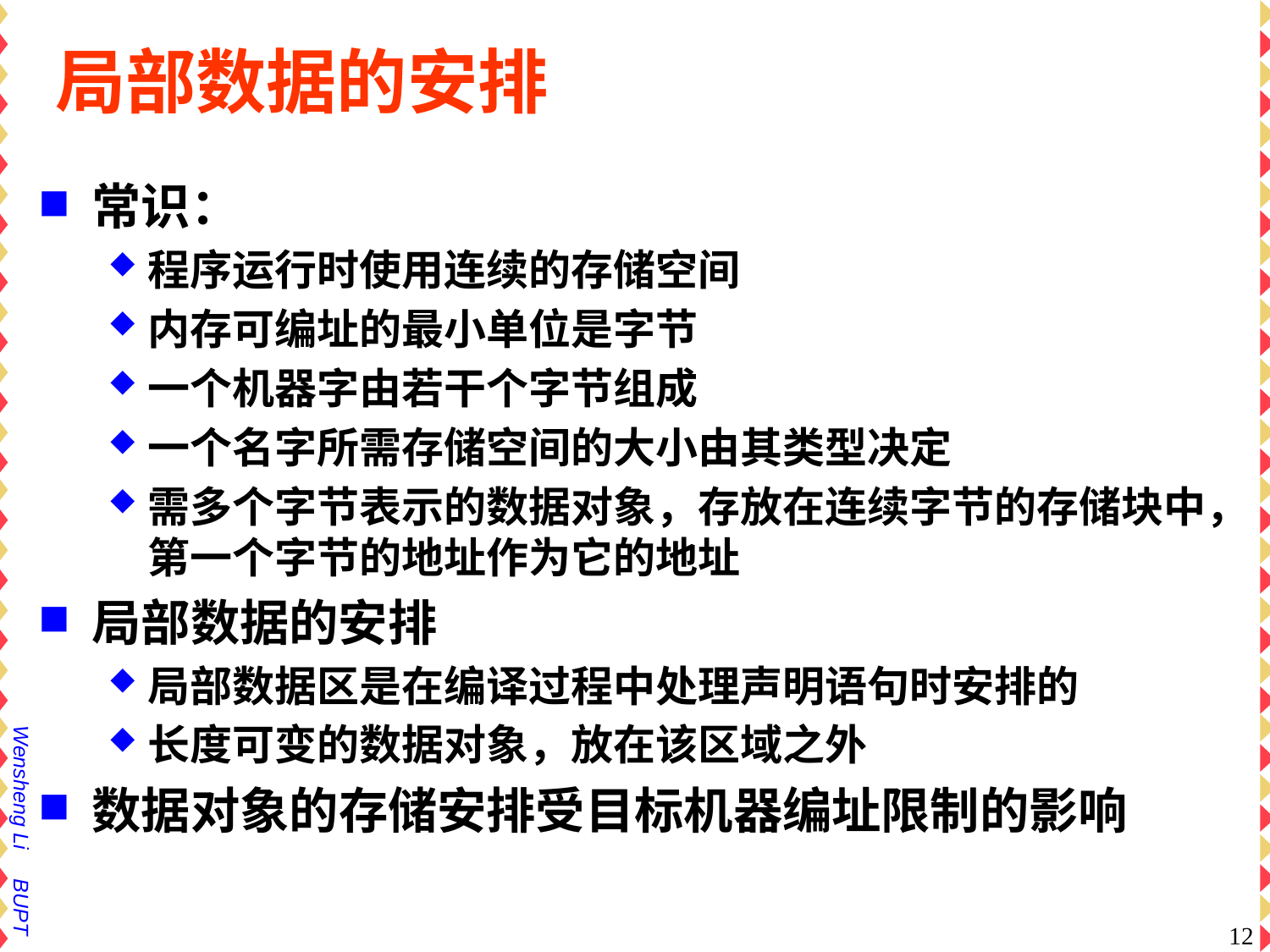

# 局部数据的安排
常识：
程序运行时使用连续的存储空间
内存可编址的最小单位是字节
一个机器字由若干个字节组成
一个名字所需存储空间的大小由其类型决定
需多个字节表示的数据对象，存放在连续字节的存储块中，第一个字节的地址作为它的地址
局部数据的安排
局部数据区是在编译过程中处理声明语句时安排的
长度可变的数据对象，放在该区域之外
数据对象的存储安排受目标机器编址限制的影响
12